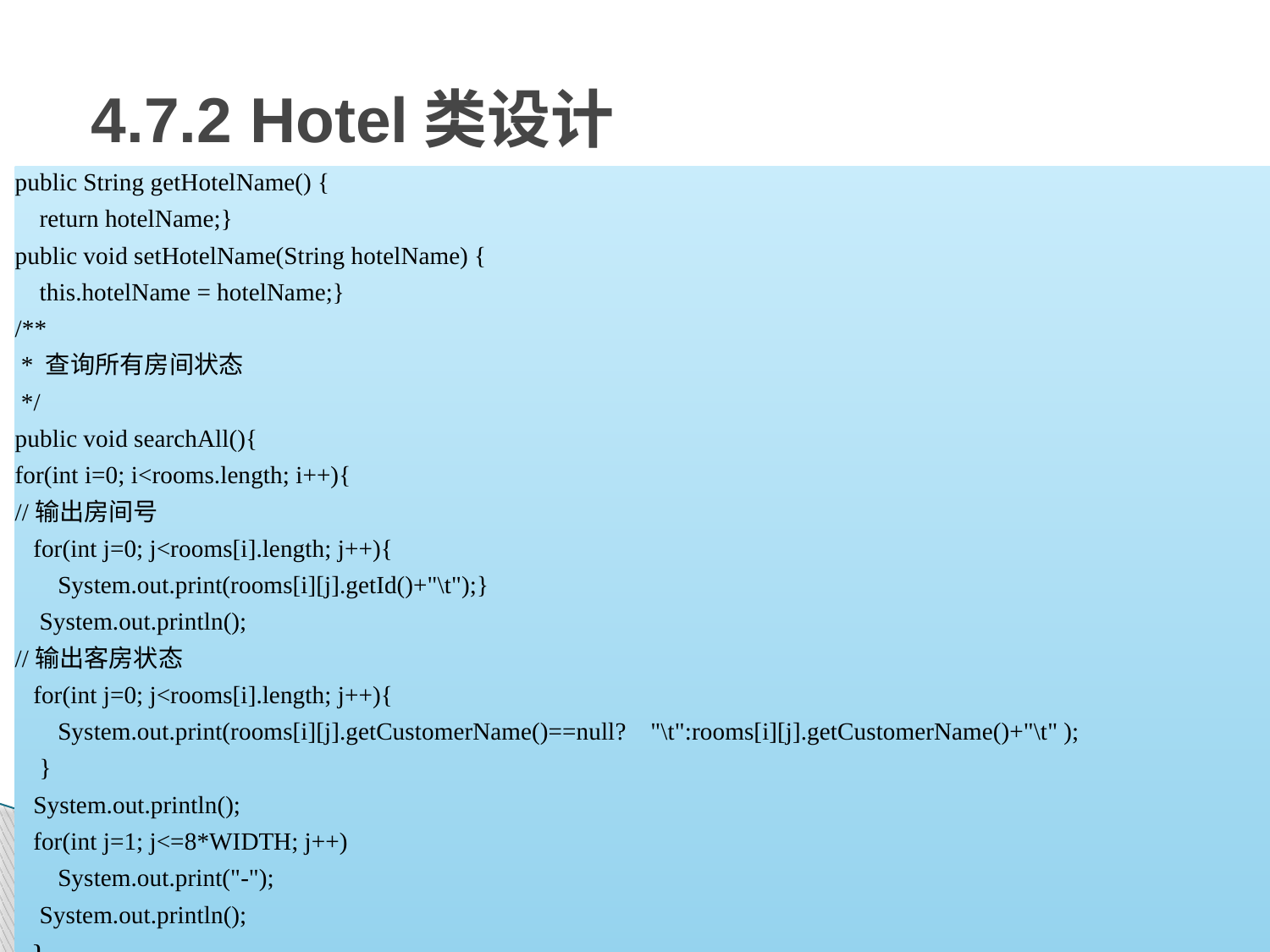

# 4.7.2 Hotel类设计
public String getHotelName() {
    return hotelName;}
public void setHotelName(String hotelName) {
    this.hotelName = hotelName;}
/**
 * 查询所有房间状态
 */
public void searchAll(){
for(int i=0; i<rooms.length; i++){
//输出房间号
   for(int j=0; j<rooms[i].length; j++){
       System.out.print(rooms[i][j].getId()+"\t");}
    System.out.println();
//输出客房状态
   for(int j=0; j<rooms[i].length; j++){
       System.out.print(rooms[i][j].getCustomerName()==null?    "\t":rooms[i][j].getCustomerName()+"\t" );
    }
   System.out.println();
   for(int j=1; j<=8*WIDTH; j++)
       System.out.print("-");
    System.out.println();
  }
}